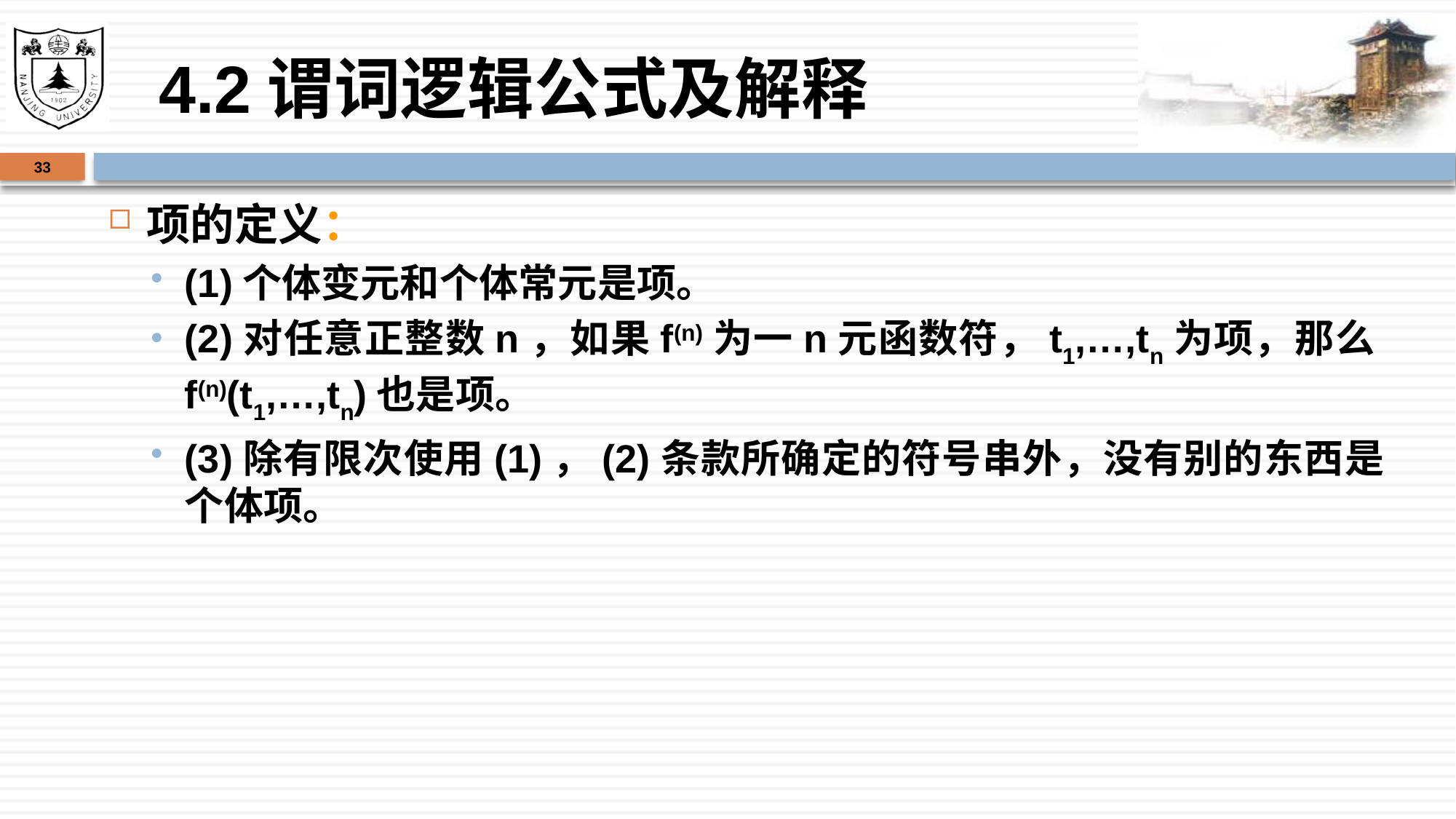

# 4.2谓词逻辑公式及解释
33
项的定义：
(1)个体变元和个体常元是项。
(2)对任意正整数n，如果f(n)为一n元函数符，t1,…,tn为项，那么f(n)(t1,…,tn)也是项。
(3)除有限次使用(1)，(2)条款所确定的符号串外，没有别的东西是个体项。